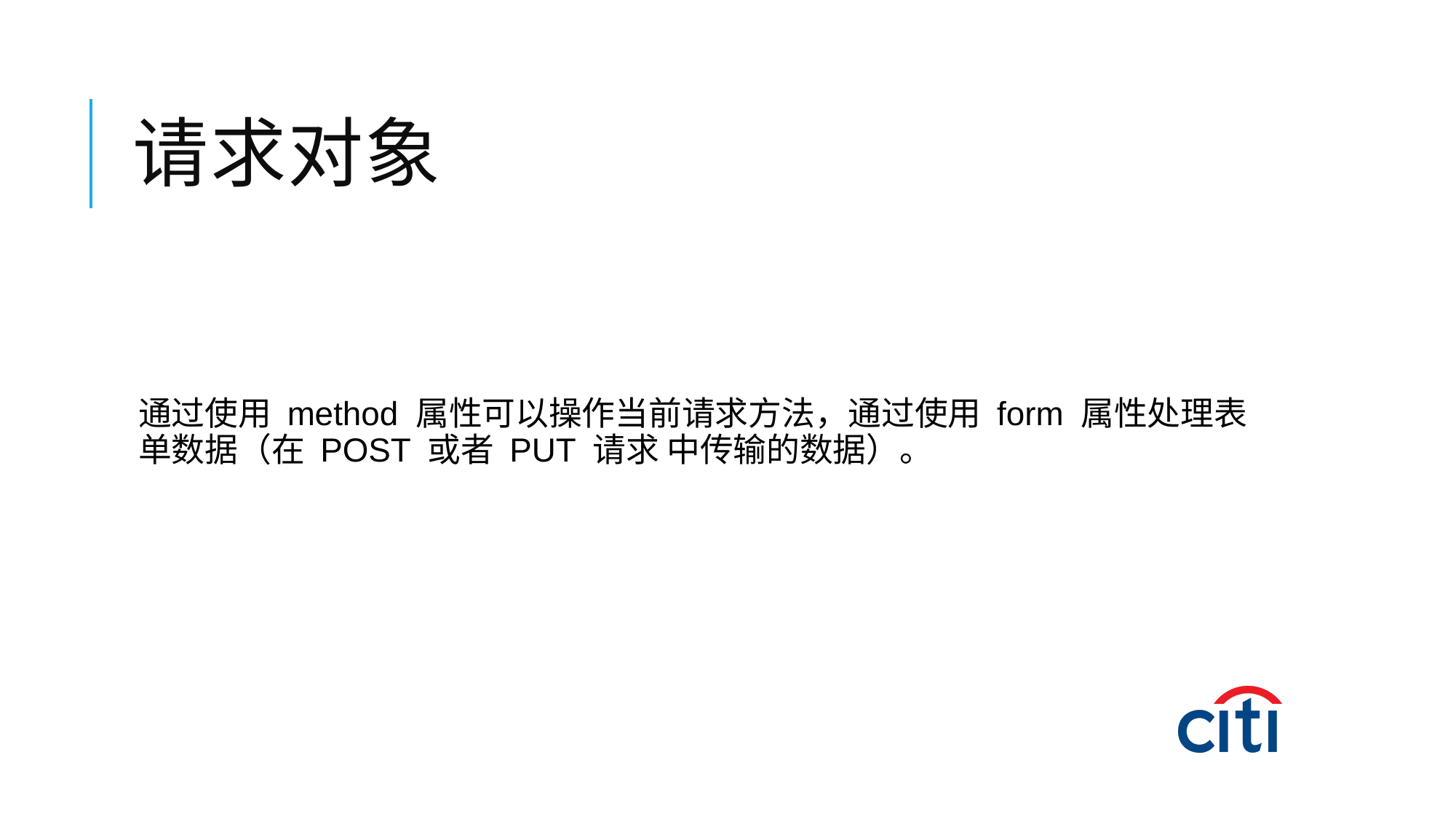

# 请求对象

通过使用 method 属性可以操作当前请求方法，通过使用 form 属性处理表单数据（在 POST 或者 PUT 请求 中传输的数据）。